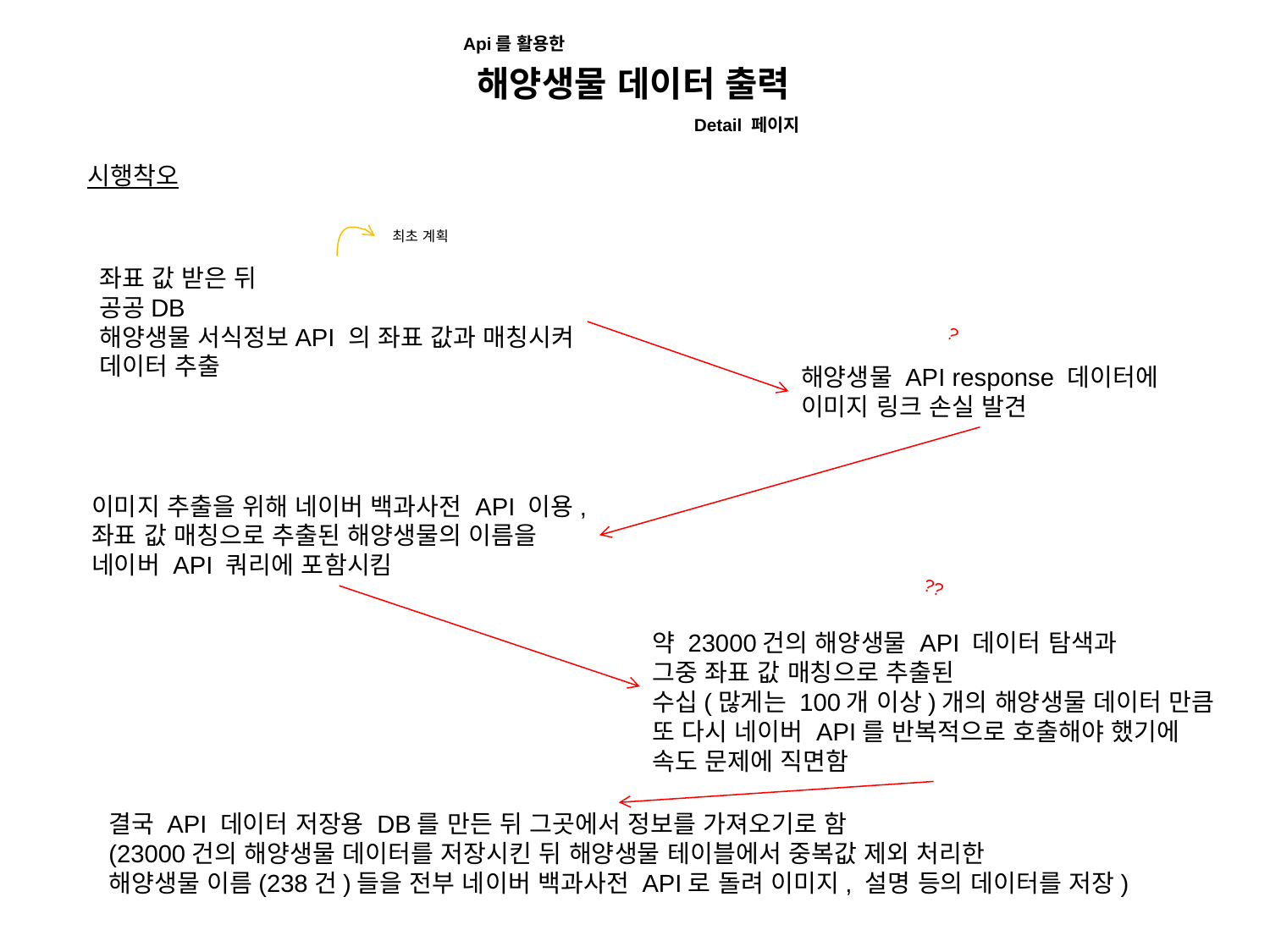

Api를 활용한
해양생물 데이터 출력
Detail 페이지
시행착오
최초 계획
좌표 값 받은 뒤
공공DB
해양생물 서식정보API 의 좌표 값과 매칭시켜
데이터 추출
?
해양생물 API response 데이터에
이미지 링크 손실 발견
이미지 추출을 위해 네이버 백과사전 API 이용,
좌표 값 매칭으로 추출된 해양생물의 이름을
네이버 API 쿼리에 포함시킴
??

약 23000건의 해양생물 API 데이터 탐색과
그중 좌표 값 매칭으로 추출된
수십(많게는 100개 이상)개의 해양생물 데이터 만큼
또 다시 네이버 API를 반복적으로 호출해야 했기에
속도 문제에 직면함
결국 API 데이터 저장용 DB를 만든 뒤 그곳에서 정보를 가져오기로 함
(23000건의 해양생물 데이터를 저장시킨 뒤 해양생물 테이블에서 중복값 제외 처리한
해양생물 이름(238건)들을 전부 네이버 백과사전 API로 돌려 이미지, 설명 등의 데이터를 저장)